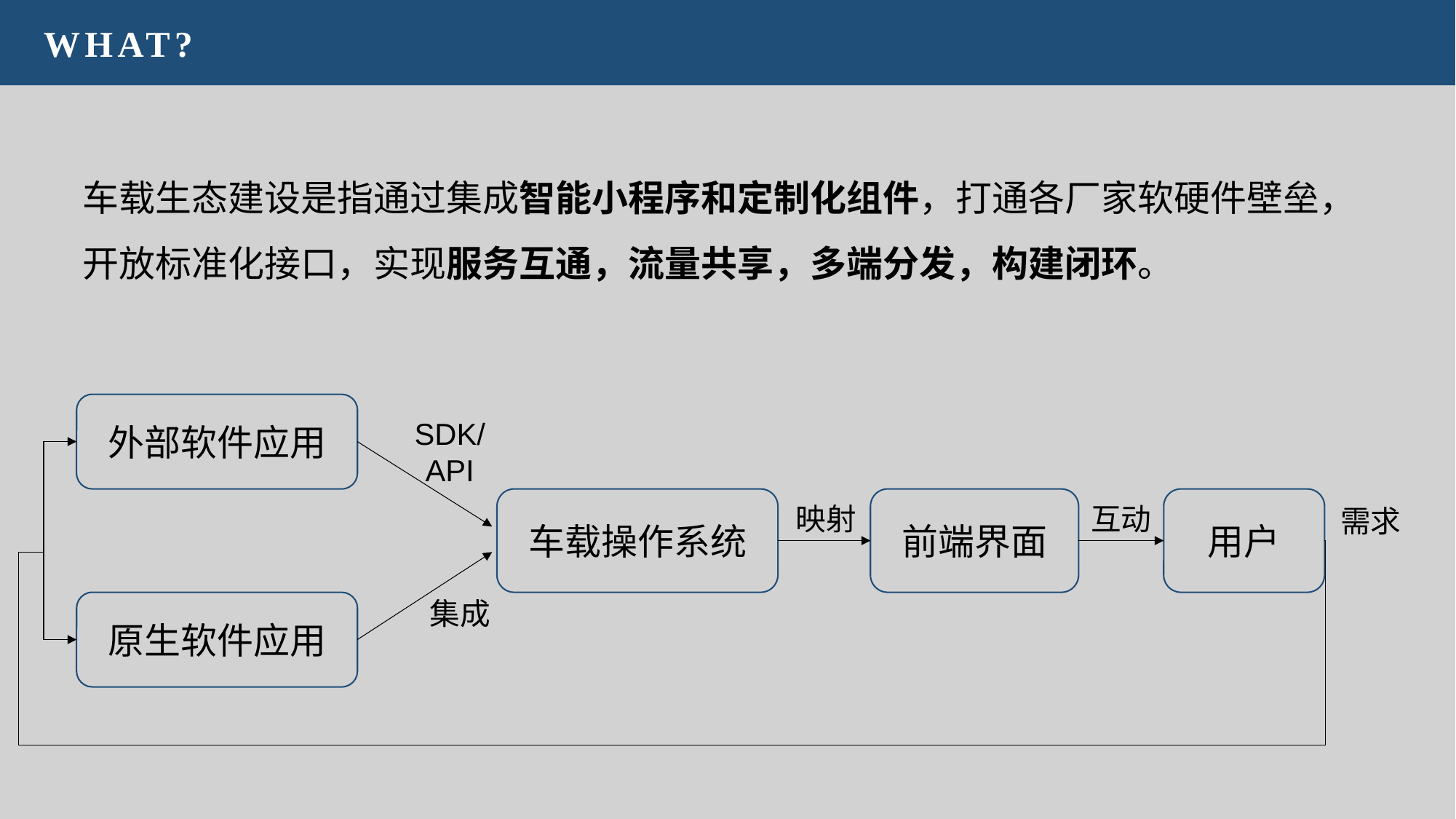

WHAT?
车载生态建设是指通过集成智能小程序和定制化组件，打通各厂家软硬件壁垒，开放标准化接口，实现服务互通，流量共享，多端分发，构建闭环。
外部软件应用
SDK/
API
车载操作系统
前端界面
用户
映射
互动
需求
集成
原生软件应用